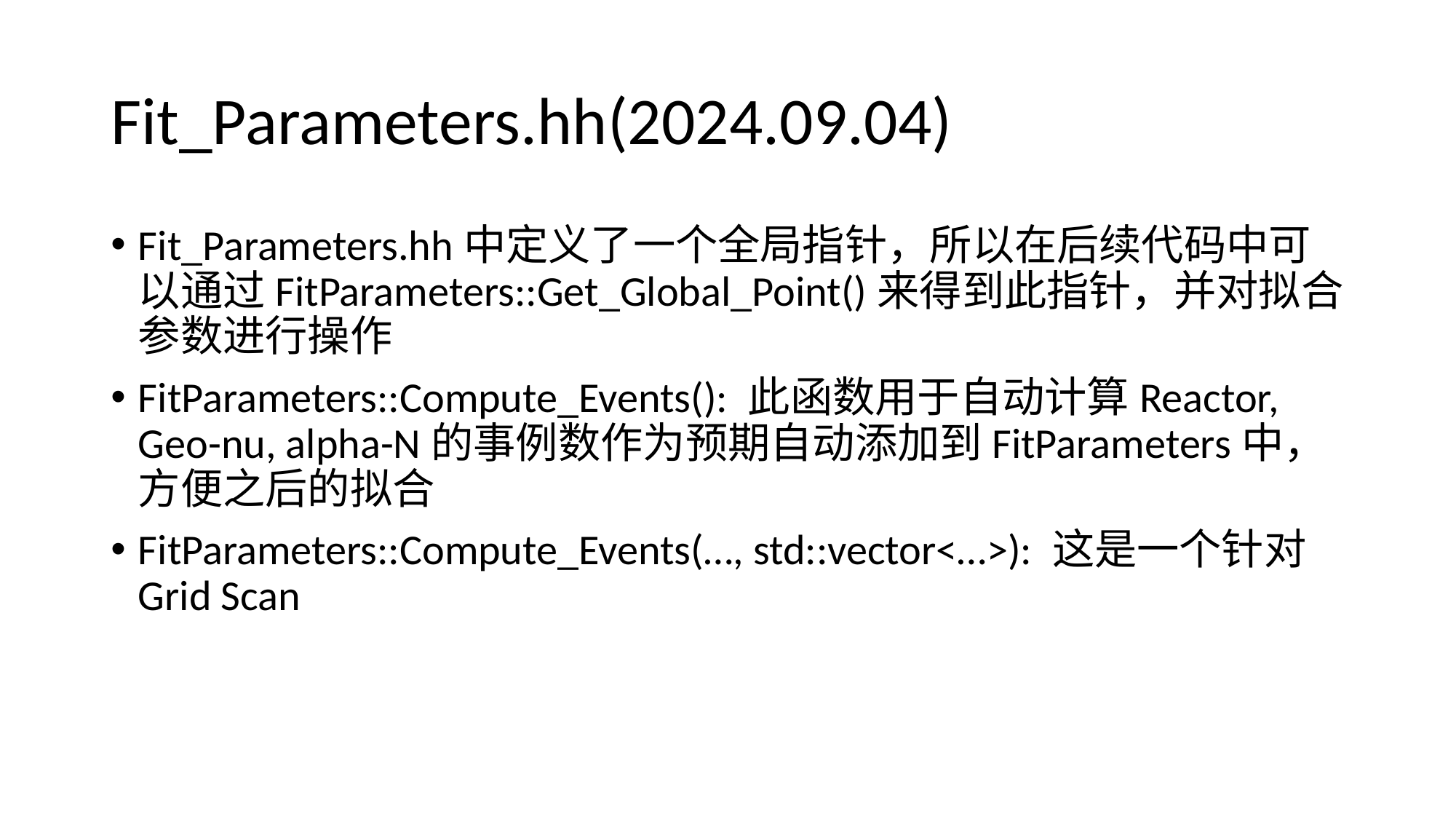

# Fit_Parameters.hh(2024.09.04)
Fit_Parameters.hh中定义了一个全局指针，所以在后续代码中可以通过FitParameters::Get_Global_Point()来得到此指针，并对拟合参数进行操作
FitParameters::Compute_Events(): 此函数用于自动计算Reactor, Geo-nu, alpha-N的事例数作为预期自动添加到FitParameters中，方便之后的拟合
FitParameters::Compute_Events(…, std::vector<…>): 这是一个针对Grid Scan